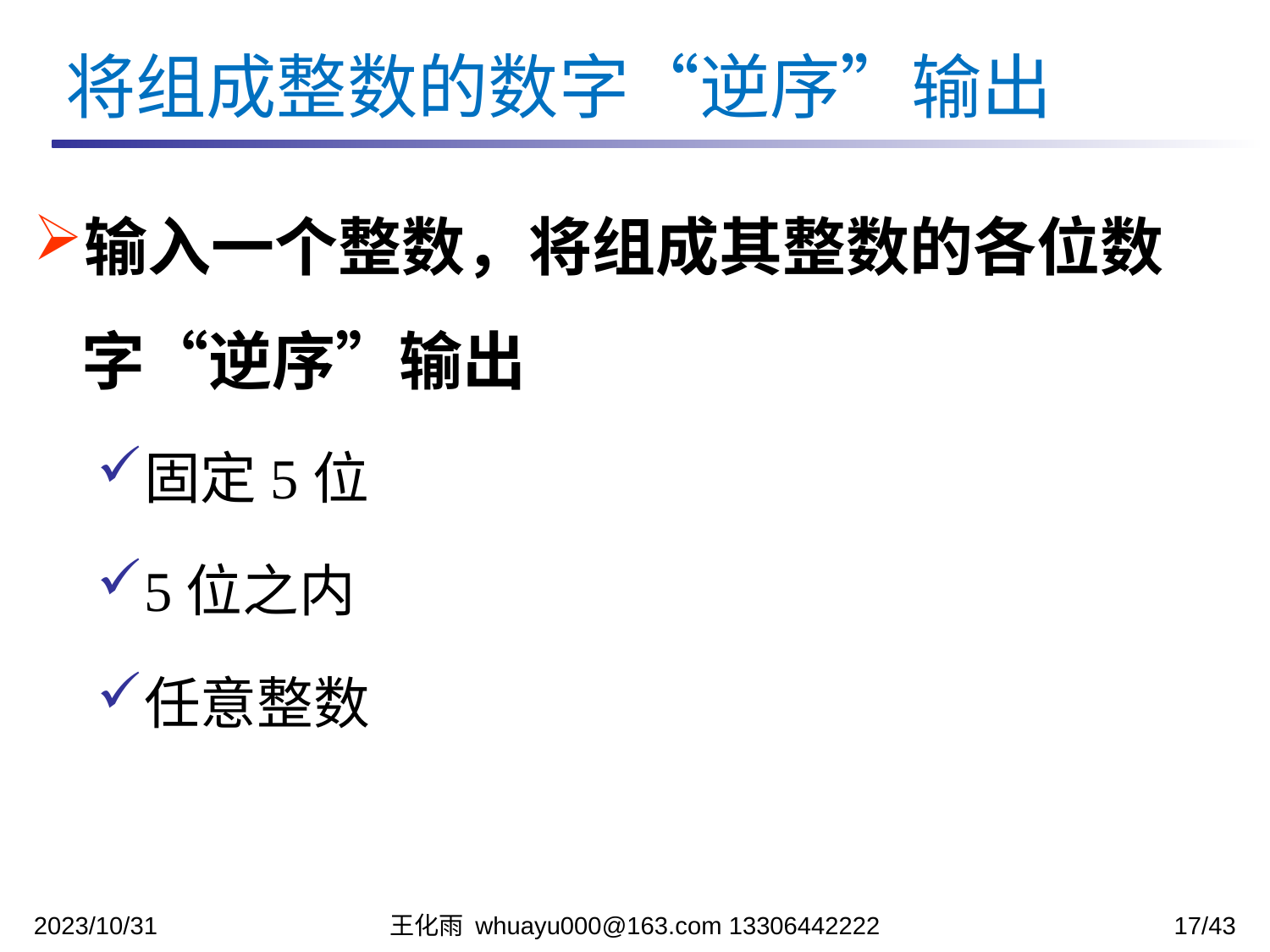

将组成整数的数字“逆序”输出
输入一个整数，将组成其整数的各位数字“逆序”输出
固定5位
5位之内
任意整数
2023/10/31
王化雨 whuayu000@163.com 13306442222
17/43